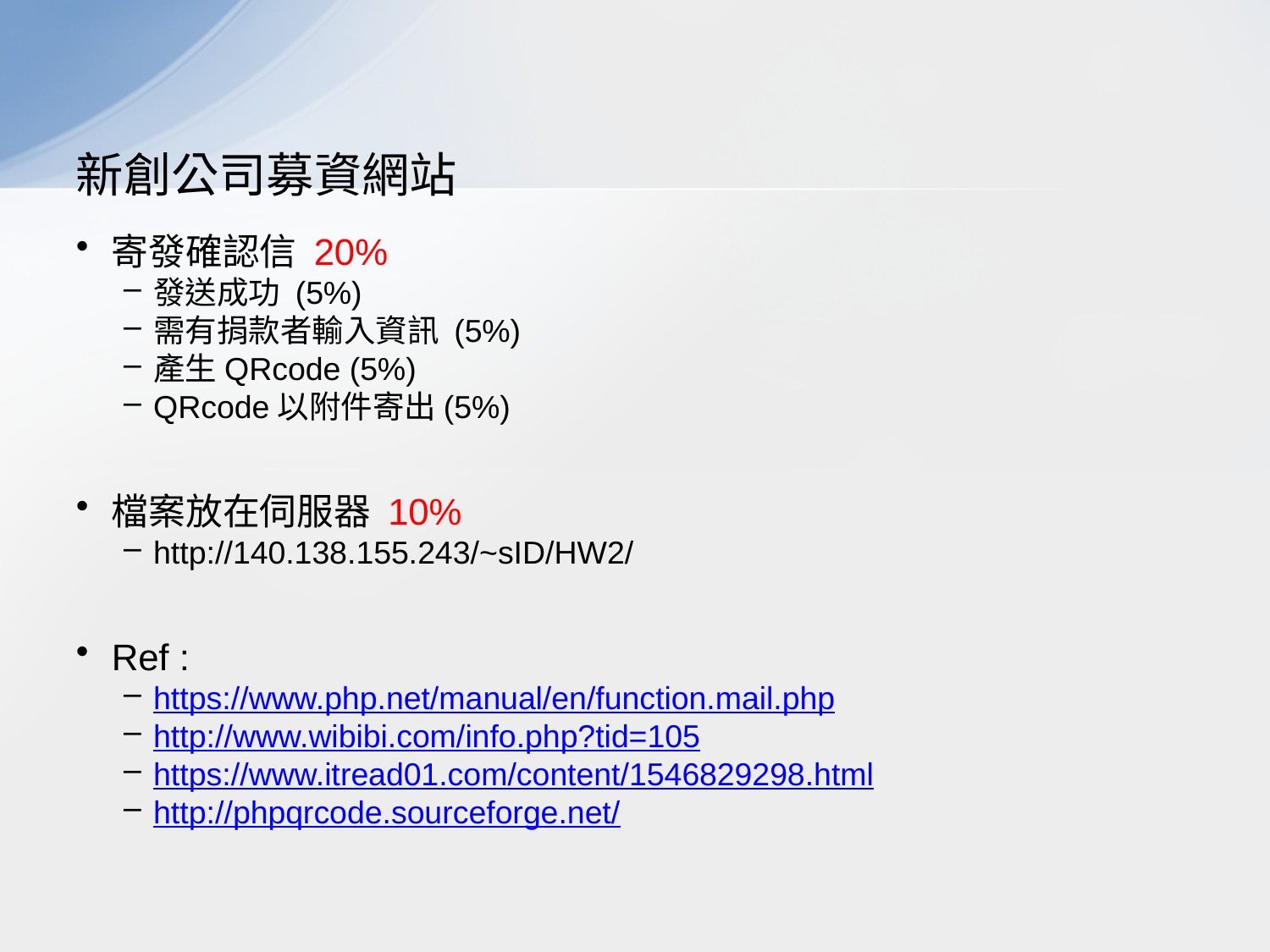

# 新創公司募資網站
寄發確認信 20%
發送成功 (5%)
需有捐款者輸入資訊 (5%)
產生QRcode (5%)
QRcode以附件寄出(5%)

檔案放在伺服器 10%
http://140.138.155.243/~sID/HW2/

Ref :
https://www.php.net/manual/en/function.mail.php
http://www.wibibi.com/info.php?tid=105
https://www.itread01.com/content/1546829298.html
http://phpqrcode.sourceforge.net/